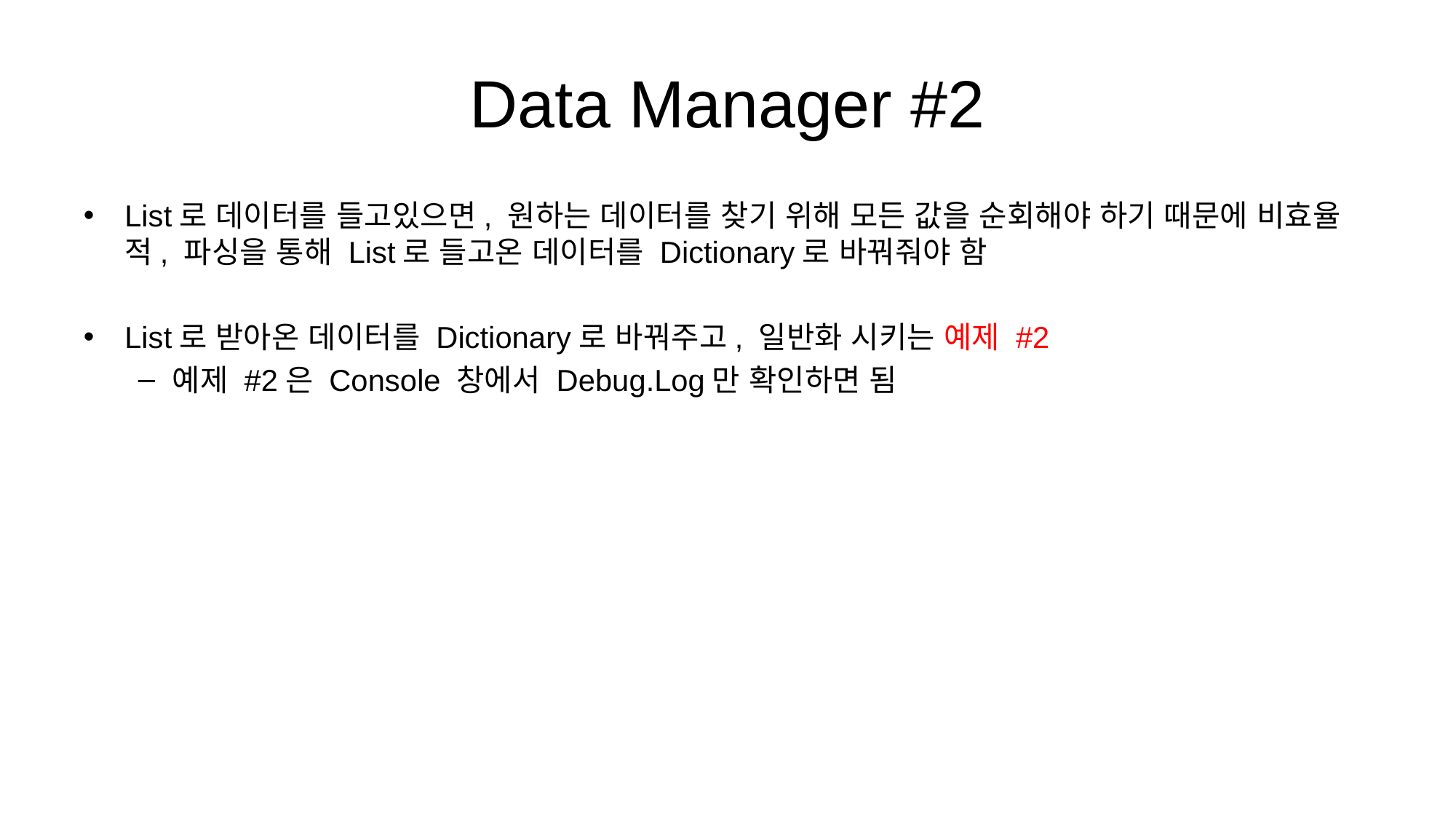

# Data Manager #2
List로 데이터를 들고있으면, 원하는 데이터를 찾기 위해 모든 값을 순회해야 하기 때문에 비효율적, 파싱을 통해 List로 들고온 데이터를 Dictionary로 바꿔줘야 함

List로 받아온 데이터를 Dictionary로 바꿔주고, 일반화 시키는 예제 #2
예제 #2은 Console 창에서 Debug.Log만 확인하면 됨